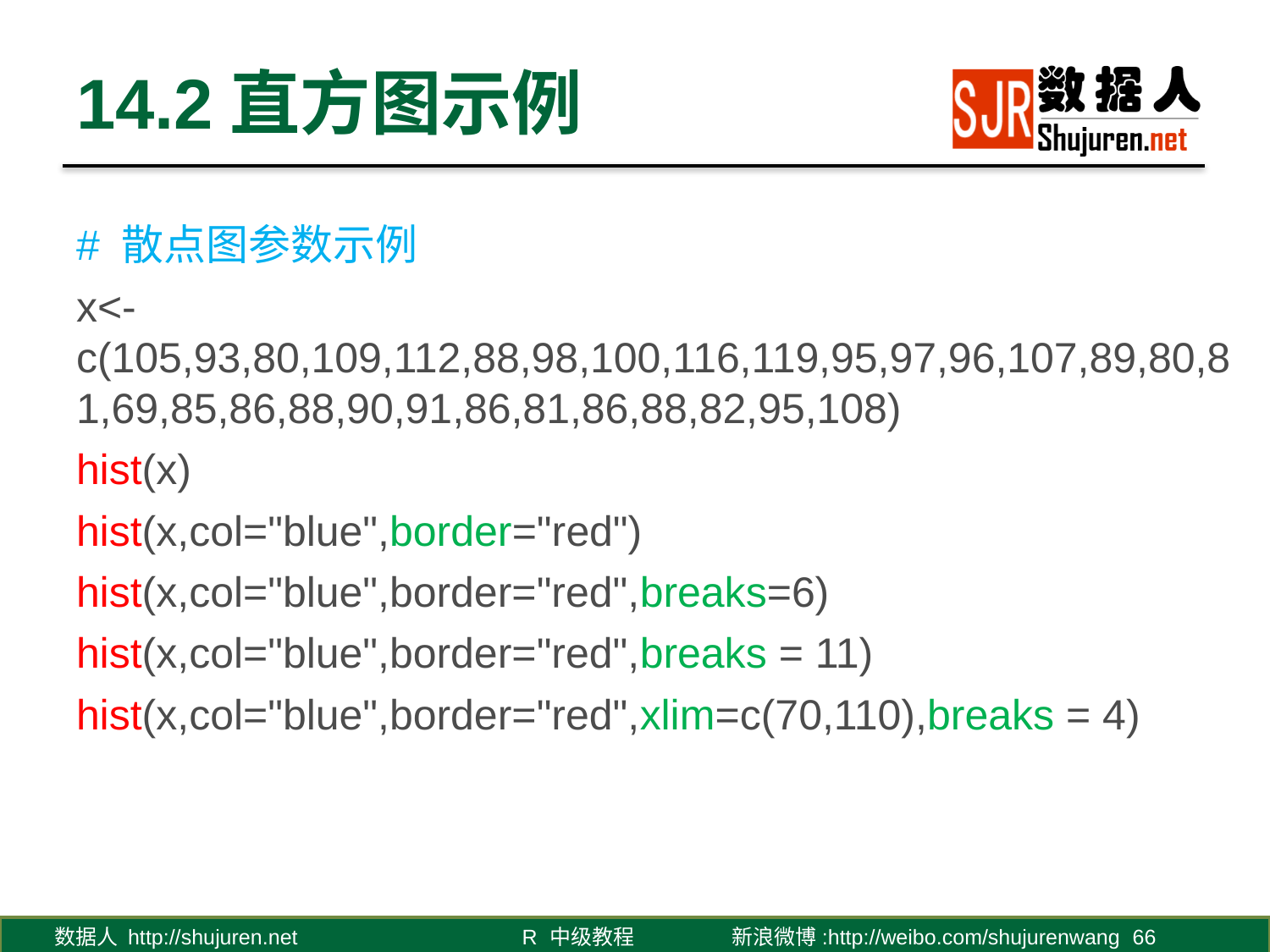

# 14.2直方图示例
# 散点图参数示例
x<-c(105,93,80,109,112,88,98,100,116,119,95,97,96,107,89,80,81,69,85,86,88,90,91,86,81,86,88,82,95,108)
hist(x)
hist(x,col="blue",border="red")
hist(x,col="blue",border="red",breaks=6)
hist(x,col="blue",border="red",breaks = 11)
hist(x,col="blue",border="red",xlim=c(70,110),breaks = 4)